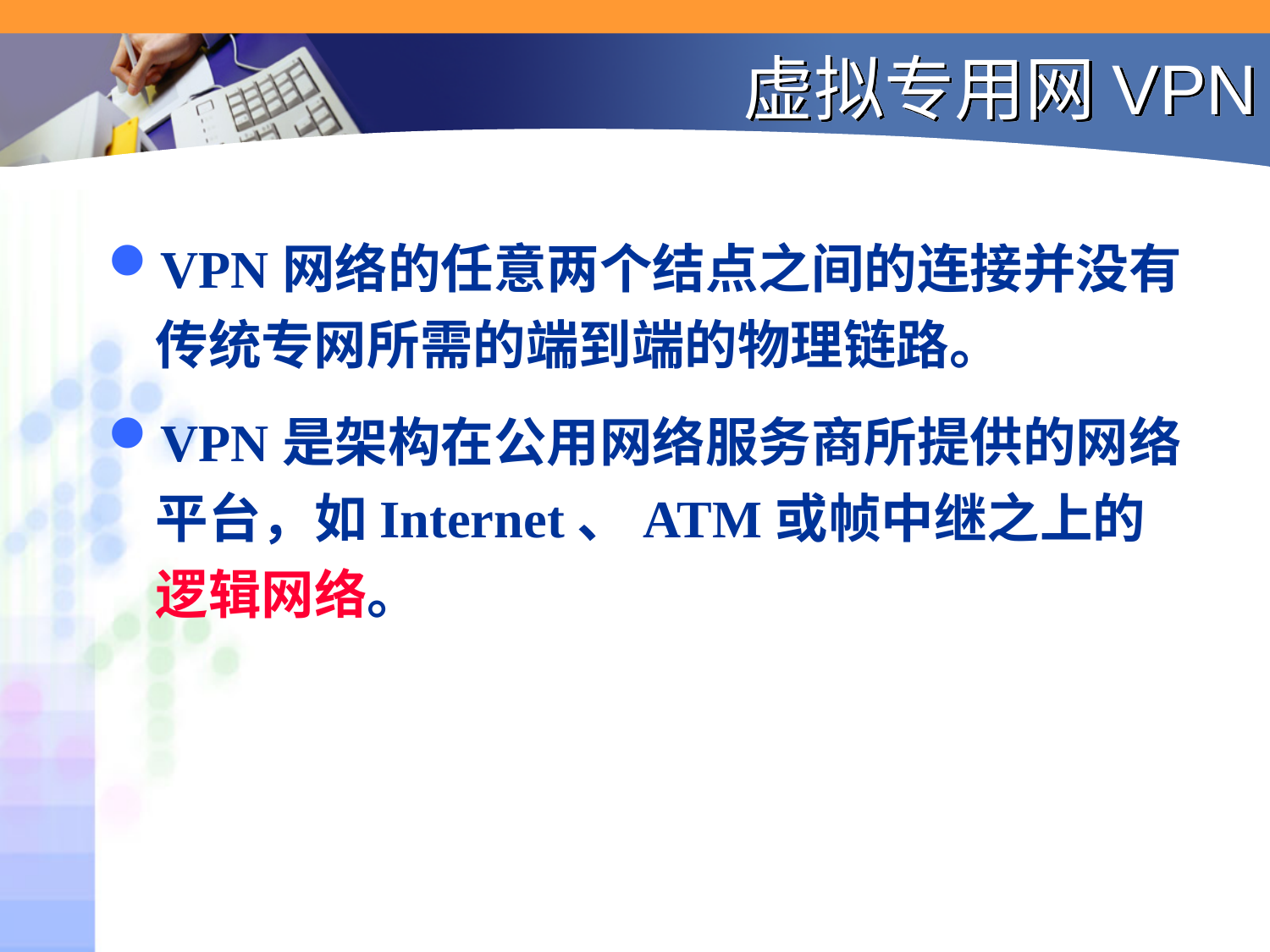

# 虚拟专用网VPN
VPN网络的任意两个结点之间的连接并没有传统专网所需的端到端的物理链路。
VPN是架构在公用网络服务商所提供的网络平台，如Internet、ATM或帧中继之上的逻辑网络。